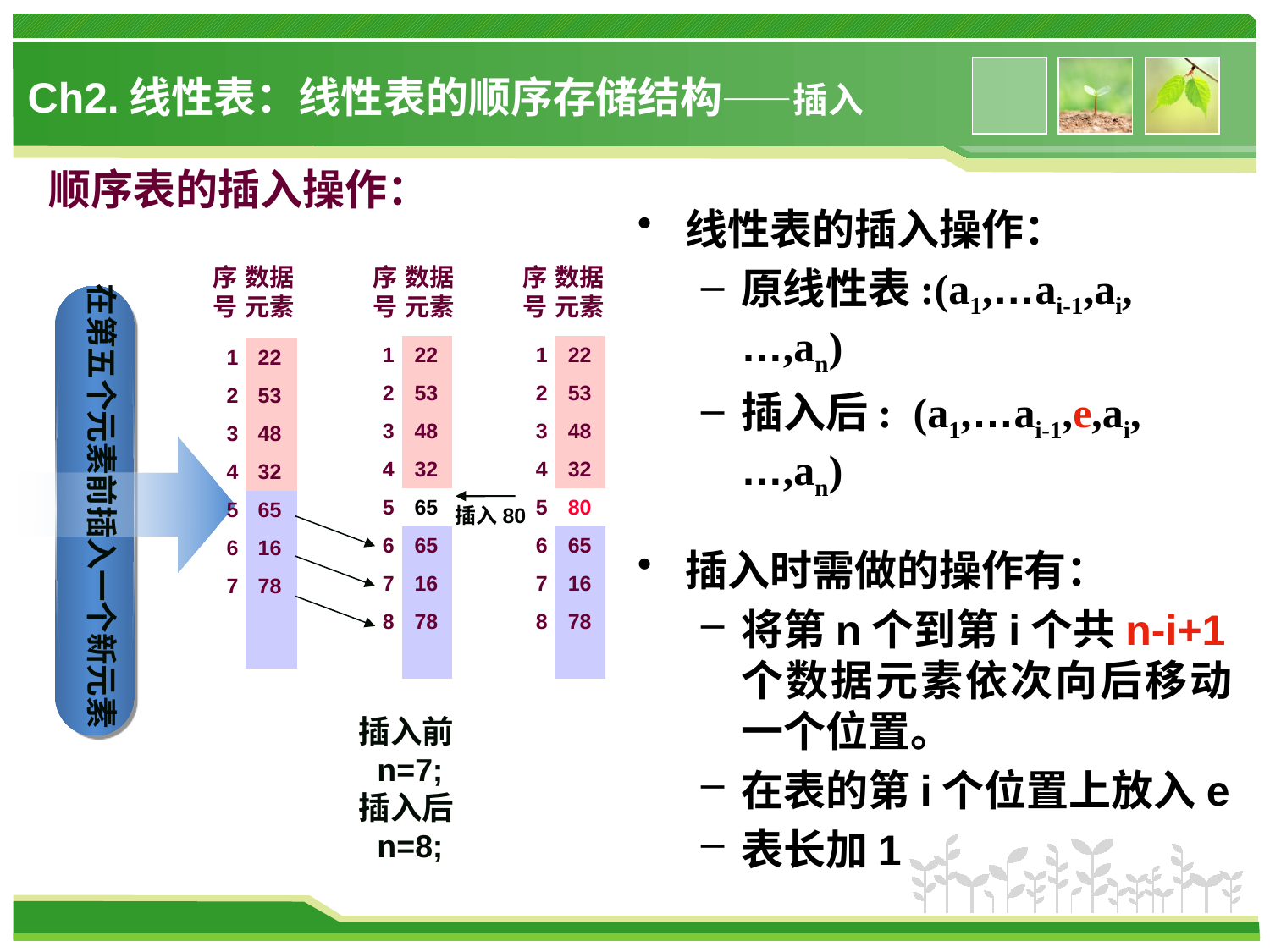

# Ch2.线性表：线性表的顺序存储结构——插入
顺序表的插入操作：
线性表的插入操作：
原线性表:(a1,…ai-1,ai,…,an)
插入后:  (a1,…ai-1,e,ai,…,an)
插入时需做的操作有：
将第n个到第i个共n-i+1个数据元素依次向后移动一个位置。
在表的第i个位置上放入e
表长加1

序号

数据
元素

序号

数据
元素

序号

数据
元素
在第五个元素前插入一个新元素

| 1 |
| --- |
| 2 |
| 3 |
| 4 |
| 5 |
| 6 |
| 7 |
| 8 |
| 22 |
| --- |
| 53 |
| 48 |
| 32 |
| 65 |
| 65 |
| 16 |
| 78 |
|  |
| 1 |
| --- |
| 2 |
| 3 |
| 4 |
| 5 |
| 6 |
| 7 |
| 8 |
| 22 |
| --- |
| 53 |
| 48 |
| 32 |
| 80 |
| 65 |
| 16 |
| 78 |
|  |
| 1 |
| --- |
| 2 |
| 3 |
| 4 |
| 5 |
| 6 |
| 7 |
| 22 |
| --- |
| 53 |
| 48 |
| 32 |
| 65 |
| 16 |
| 78 |
|  |

插入80

插入前n=7;
插入后n=8;
23